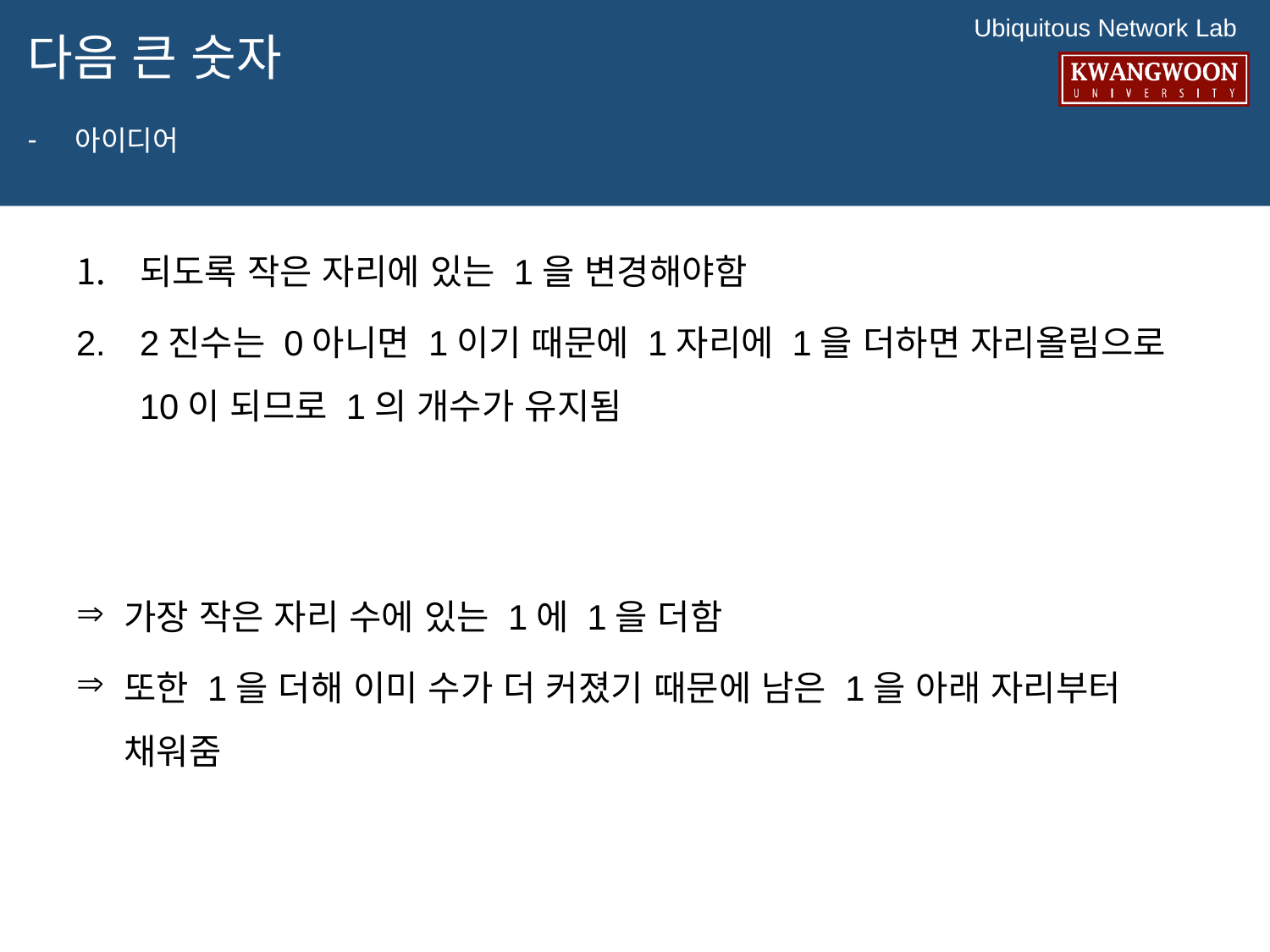

# 다음 큰 숫자
아이디어
되도록 작은 자리에 있는 1을 변경해야함
2진수는 0아니면 1이기 때문에 1자리에 1을 더하면 자리올림으로 10이 되므로 1의 개수가 유지됨

가장 작은 자리 수에 있는 1에 1을 더함
또한 1을 더해 이미 수가 더 커졌기 때문에 남은 1을 아래 자리부터 채워줌